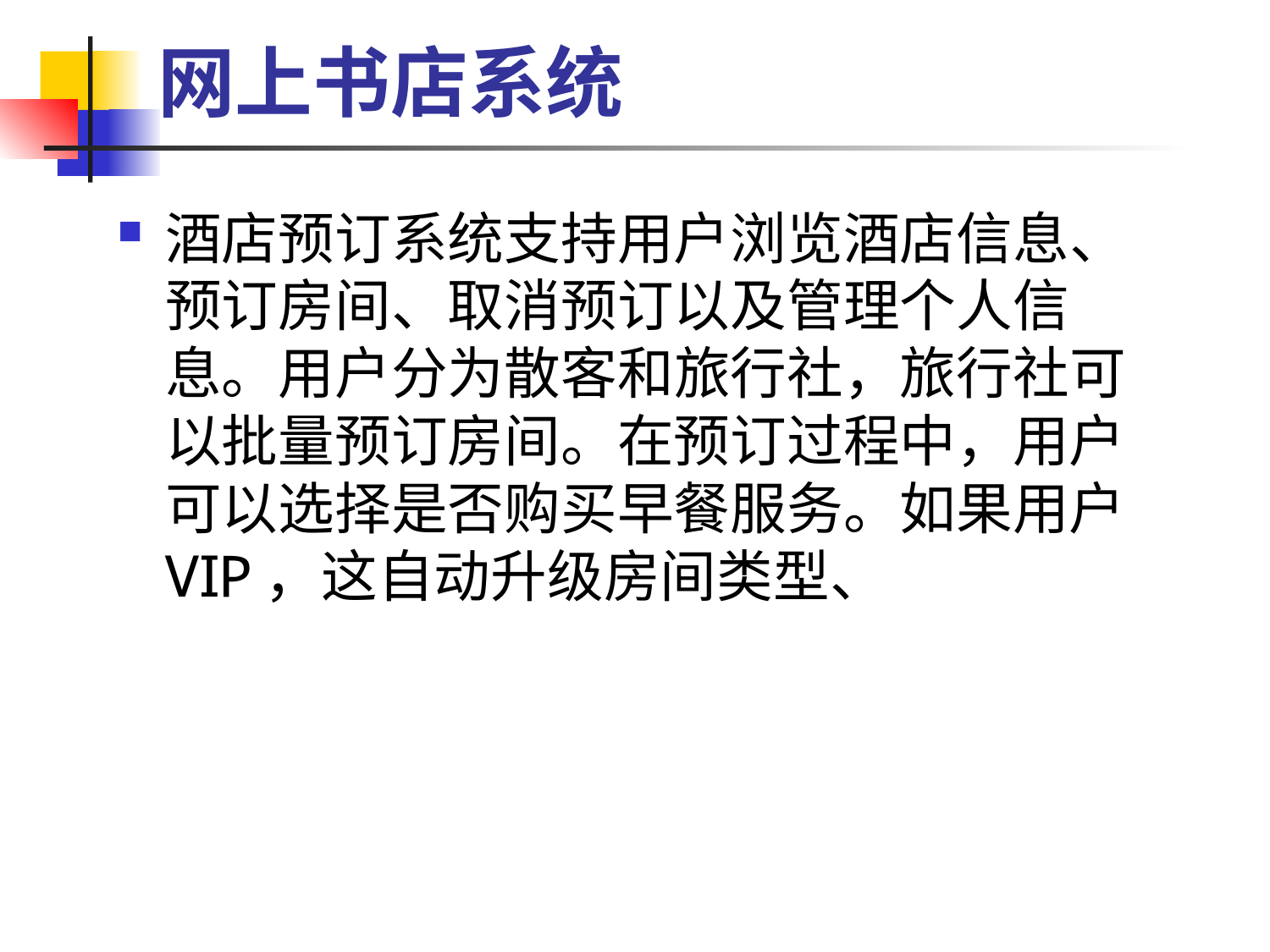

# 网上书店系统
酒店预订系统支持用户浏览酒店信息、预订房间、取消预订以及管理个人信息。用户分为散客和旅行社，旅行社可以批量预订房间。在预订过程中，用户可以选择是否购买早餐服务。如果用户VIP，这自动升级房间类型、